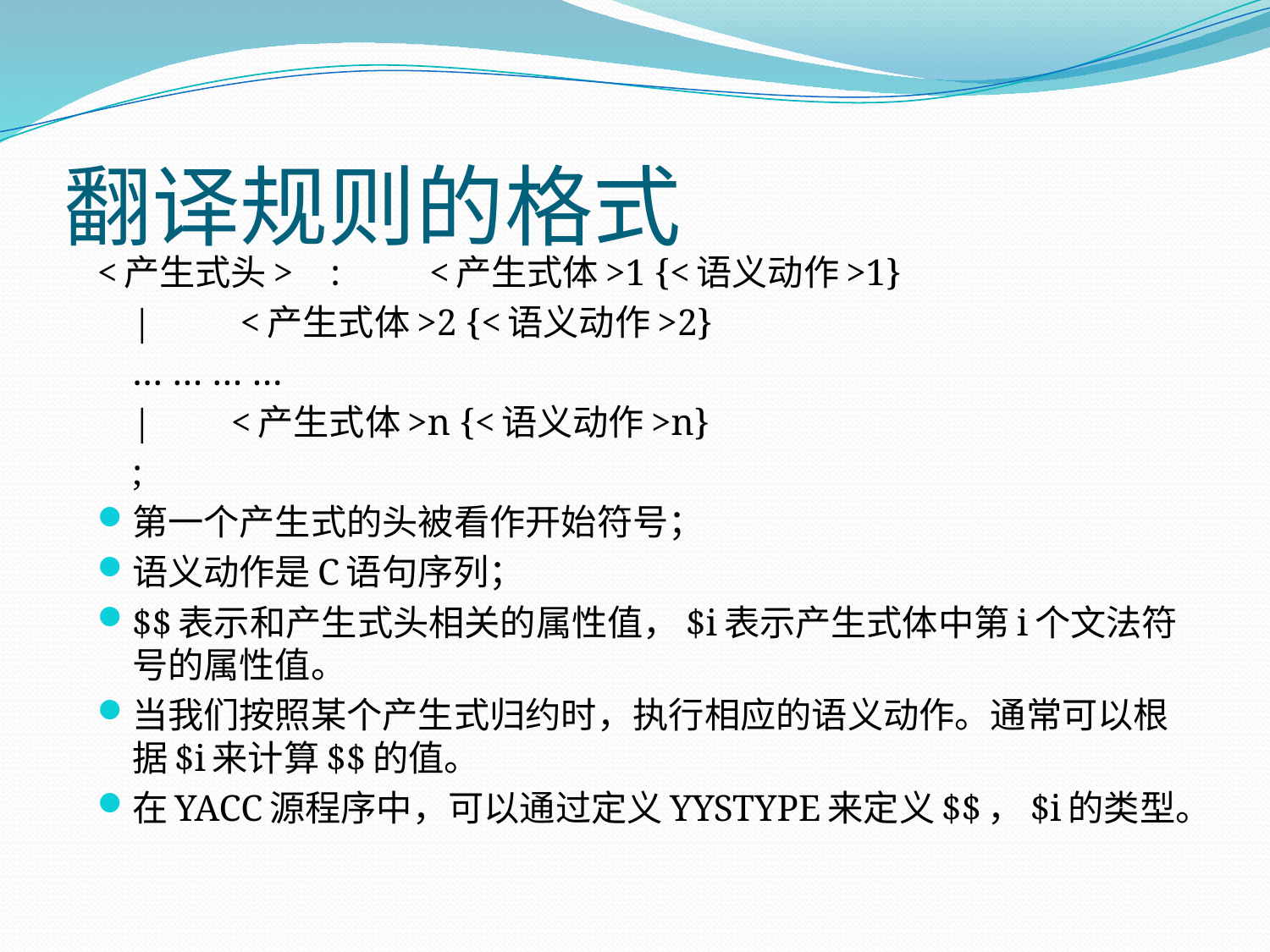

# 翻译规则的格式
<产生式头>	:	<产生式体>1 {<语义动作>1}
				|	 <产生式体>2 {<语义动作>2}
				… … … …
				|	<产生式体>n {<语义动作>n}
				;
第一个产生式的头被看作开始符号；
语义动作是C语句序列；
$$表示和产生式头相关的属性值，$i表示产生式体中第i个文法符号的属性值。
当我们按照某个产生式归约时，执行相应的语义动作。通常可以根据$i来计算$$的值。
在YACC源程序中，可以通过定义YYSTYPE来定义$$，$i的类型。